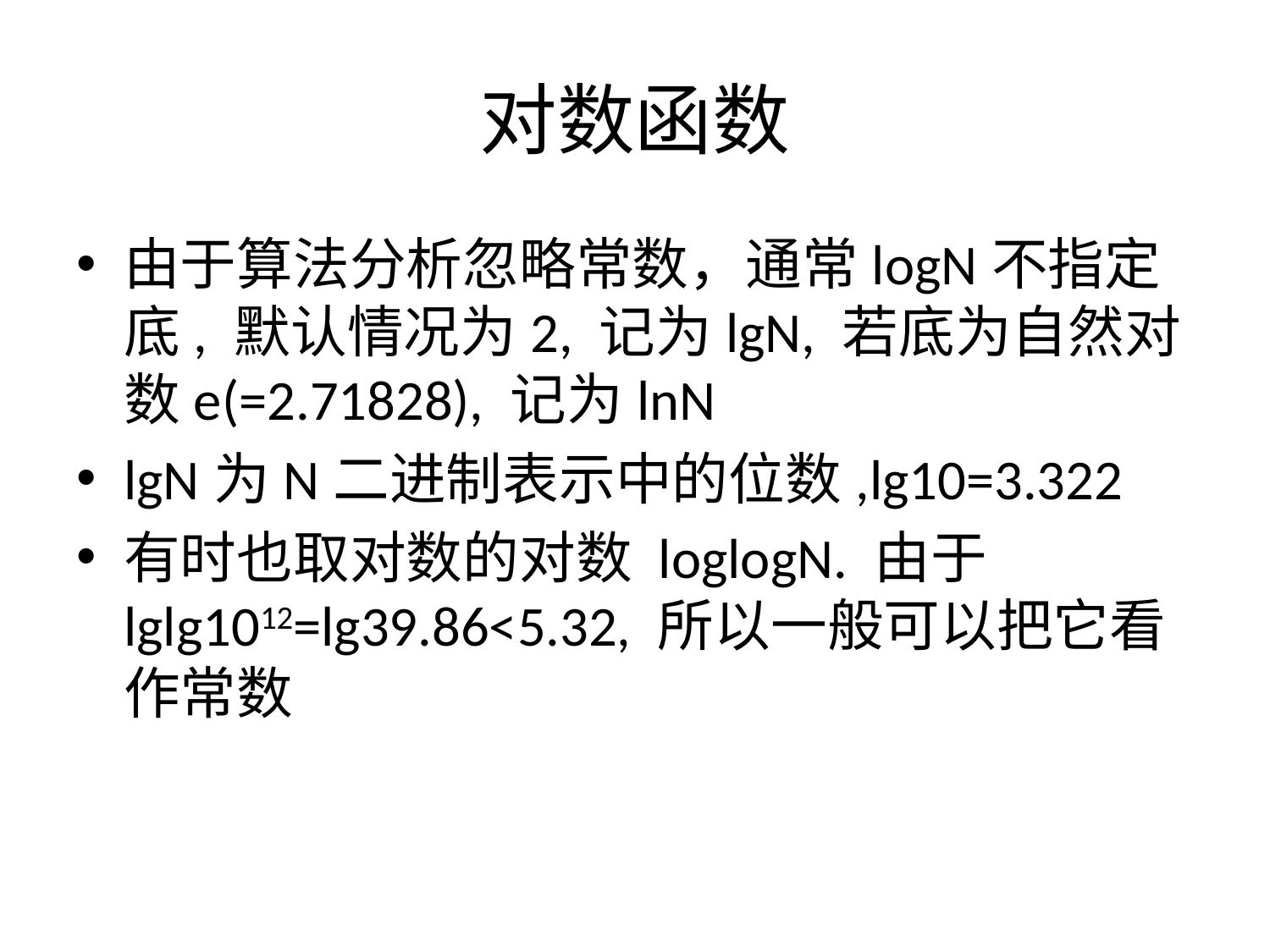

# 对数函数
由于算法分析忽略常数，通常logN不指定底, 默认情况为2, 记为lgN, 若底为自然对数e(=2.71828), 记为lnN
lgN为N二进制表示中的位数,lg10=3.322
有时也取对数的对数 loglogN. 由于lglg1012=lg39.86<5.32, 所以一般可以把它看作常数